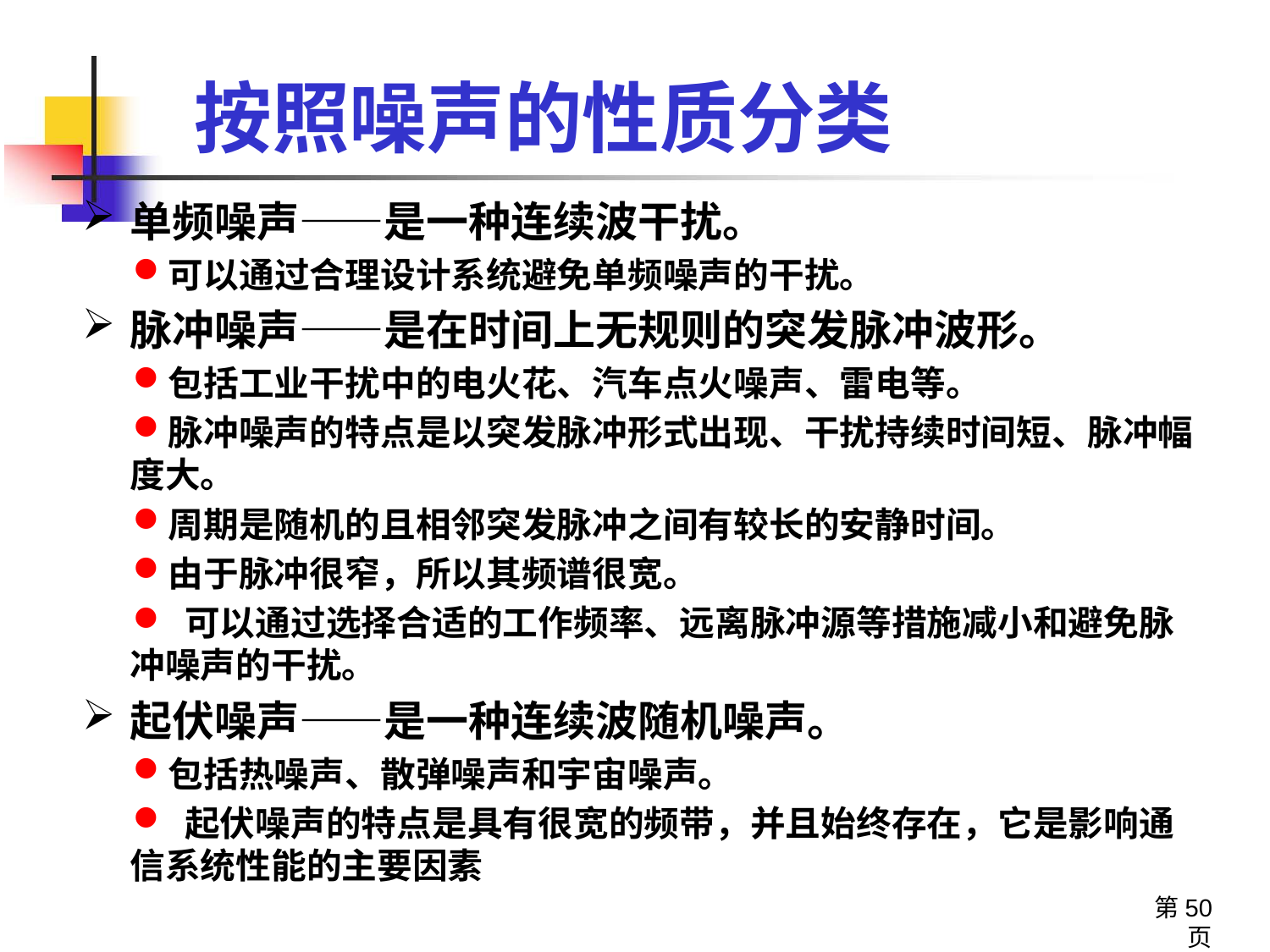

# 按照噪声的性质分类
单频噪声——是一种连续波干扰。
可以通过合理设计系统避免单频噪声的干扰。
脉冲噪声——是在时间上无规则的突发脉冲波形。
包括工业干扰中的电火花、汽车点火噪声、雷电等。
脉冲噪声的特点是以突发脉冲形式出现、干扰持续时间短、脉冲幅度大。
周期是随机的且相邻突发脉冲之间有较长的安静时间。
由于脉冲很窄，所以其频谱很宽。
 可以通过选择合适的工作频率、远离脉冲源等措施减小和避免脉冲噪声的干扰。
起伏噪声——是一种连续波随机噪声。
包括热噪声、散弹噪声和宇宙噪声。
 起伏噪声的特点是具有很宽的频带，并且始终存在，它是影响通信系统性能的主要因素
第50页